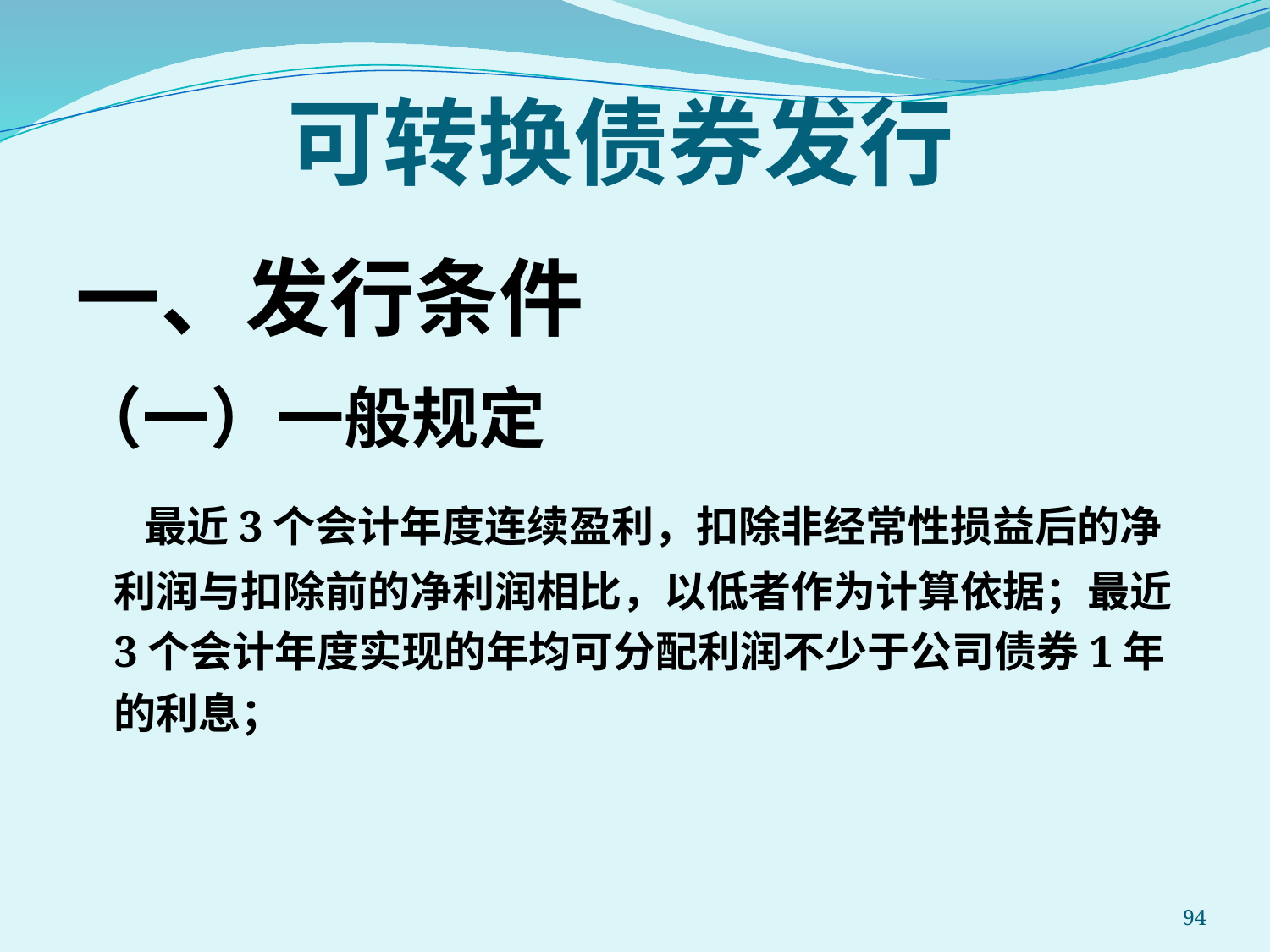

# 可转换债券发行
一、发行条件
（一）一般规定
    最近3个会计年度连续盈利，扣除非经常性损益后的净利润与扣除前的净利润相比，以低者作为计算依据；最近3个会计年度实现的年均可分配利润不少于公司债券1年的利息；

94